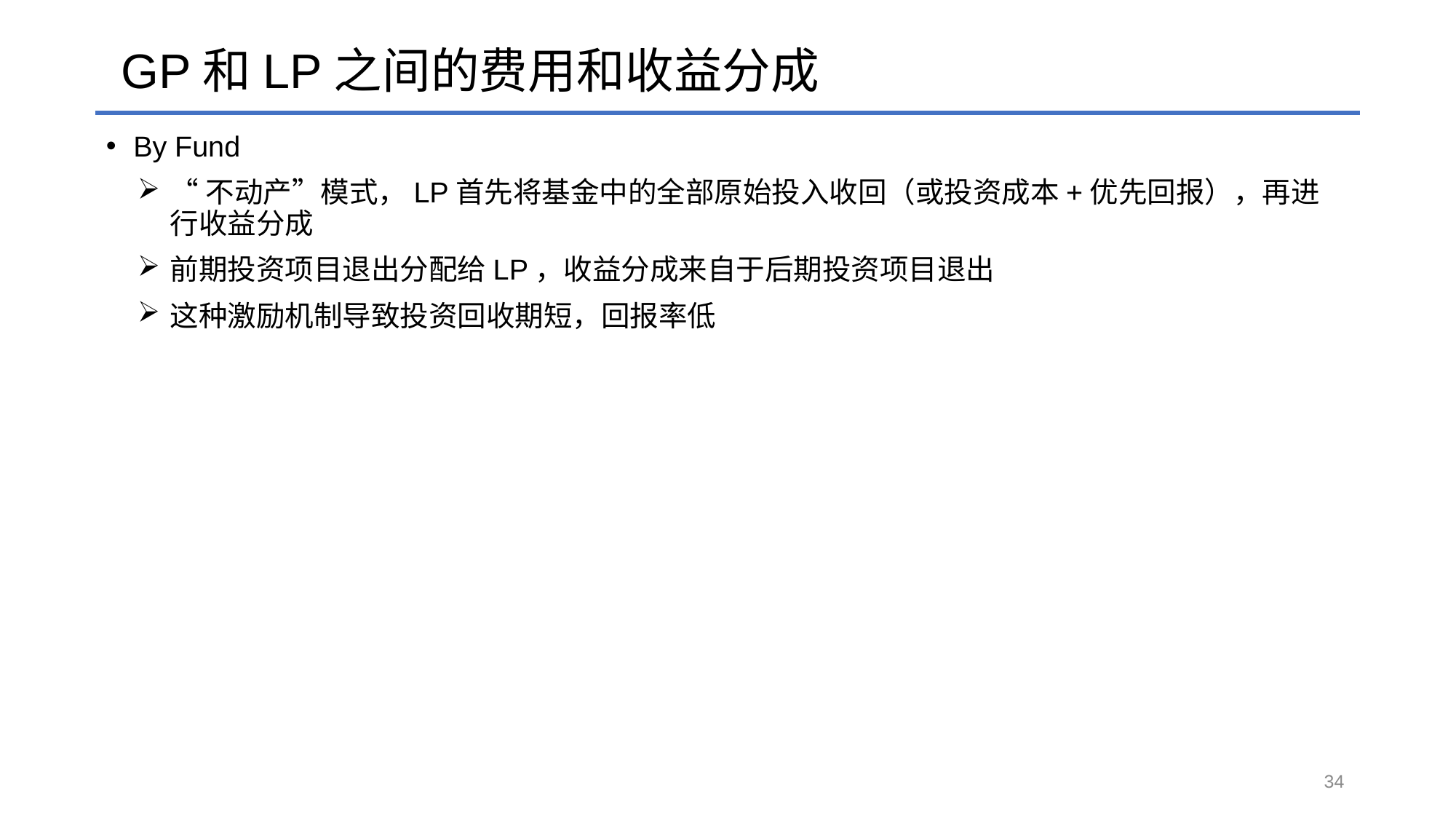

# GP和LP之间的费用和收益分成
By Fund
“不动产”模式，LP首先将基金中的全部原始投入收回（或投资成本+优先回报），再进行收益分成
前期投资项目退出分配给LP，收益分成来自于后期投资项目退出
这种激励机制导致投资回收期短，回报率低
34